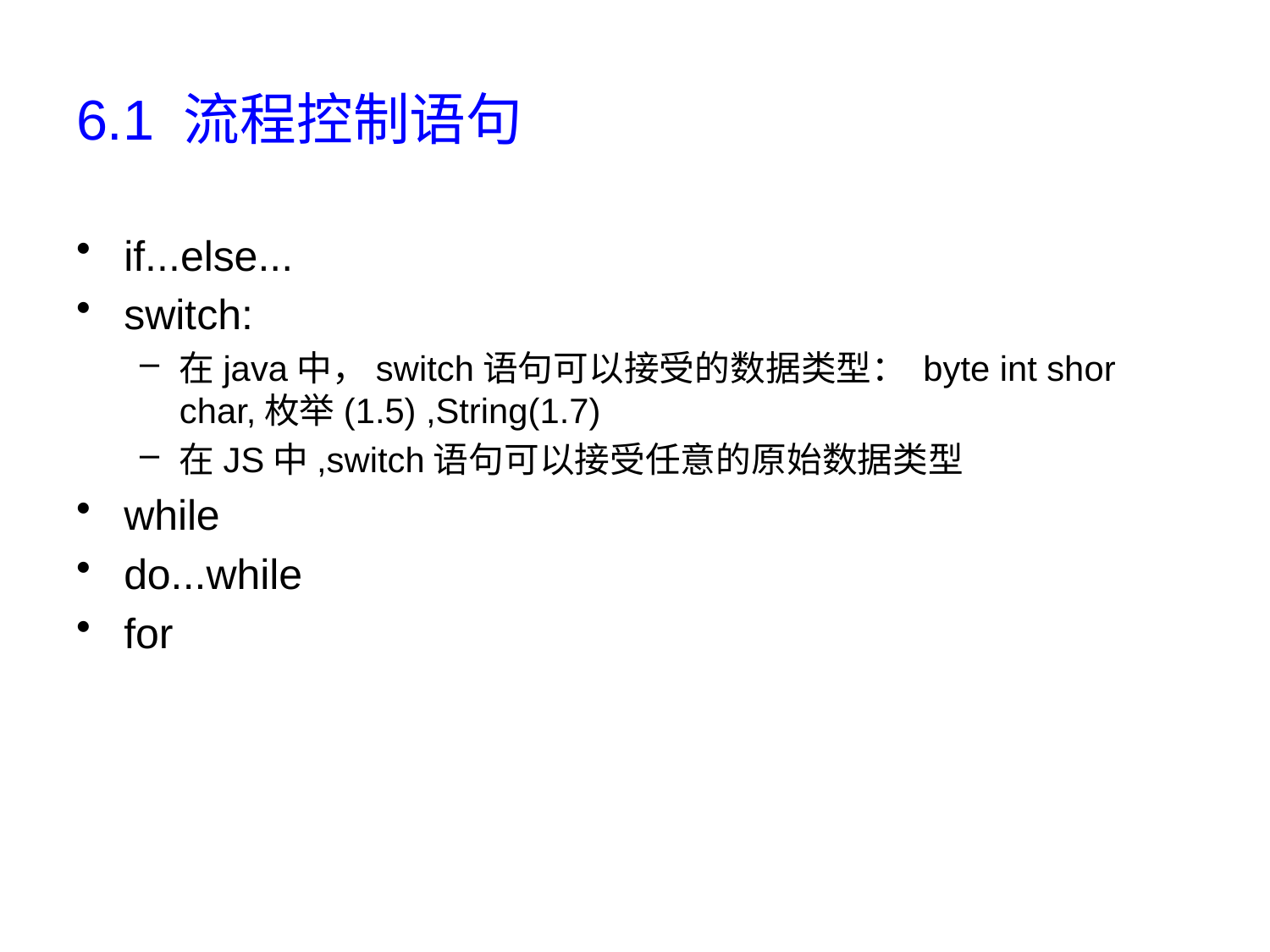

# 6.1 流程控制语句
if...else...
switch:
在java中，switch语句可以接受的数据类型： byte int shor char,枚举(1.5) ,String(1.7)
在JS中,switch语句可以接受任意的原始数据类型
while
do...while
for